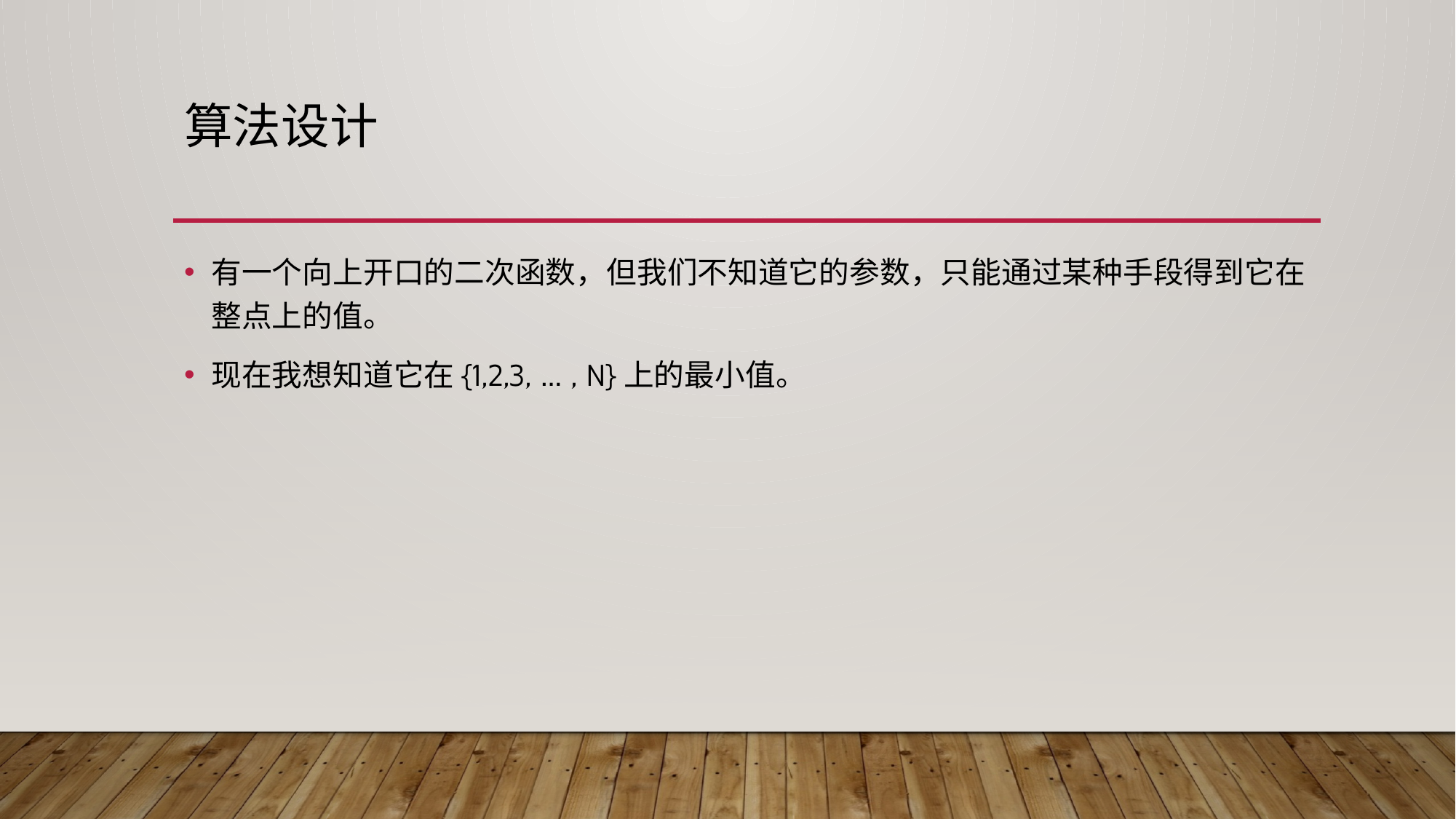

# 算法设计
有一个向上开口的二次函数，但我们不知道它的参数，只能通过某种手段得到它在整点上的值。
现在我想知道它在{1,2,3, … , N}上的最小值。